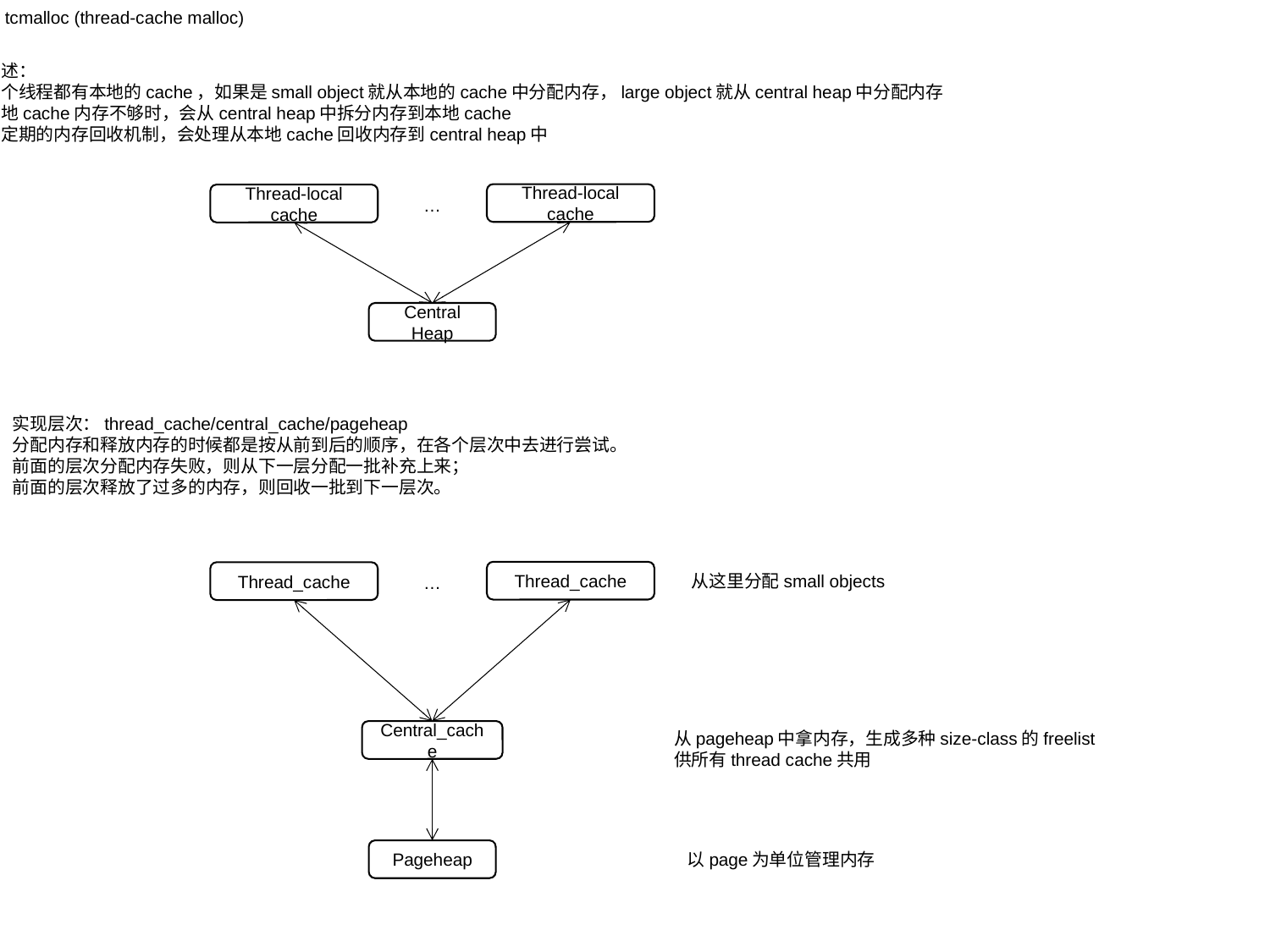

tcmalloc (thread-cache malloc)
概述：
每个线程都有本地的cache，如果是small object就从本地的cache中分配内存，large object就从central heap中分配内存
本地cache内存不够时，会从central heap中拆分内存到本地cache
有定期的内存回收机制，会处理从本地cache回收内存到central heap中
Thread-local cache
Thread-local cache
…
Central Heap
实现层次：thread_cache/central_cache/pageheap
分配内存和释放内存的时候都是按从前到后的顺序，在各个层次中去进行尝试。
前面的层次分配内存失败，则从下一层分配一批补充上来；
前面的层次释放了过多的内存，则回收一批到下一层次。
Thread_cache
Thread_cache
从这里分配small objects
…
Central_cache
从pageheap中拿内存，生成多种size-class的freelist
供所有thread cache共用
Pageheap
以page为单位管理内存